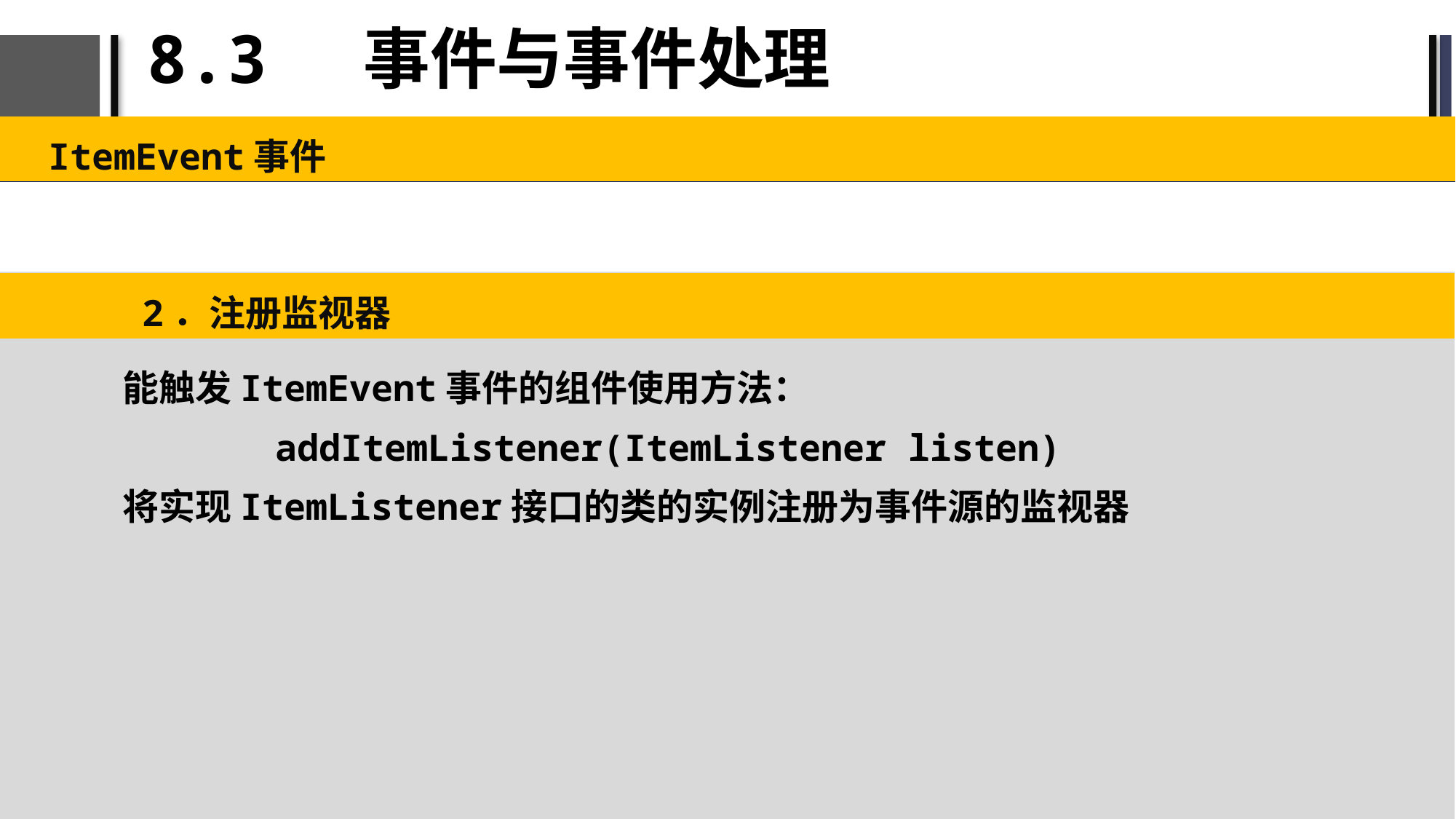

# 8.3  事件与事件处理

ItemEvent事件

2．注册监视器
能触发ItemEvent事件的组件使用方法：
       addItemListener(ItemListener listen)
将实现ItemListener接口的类的实例注册为事件源的监视器